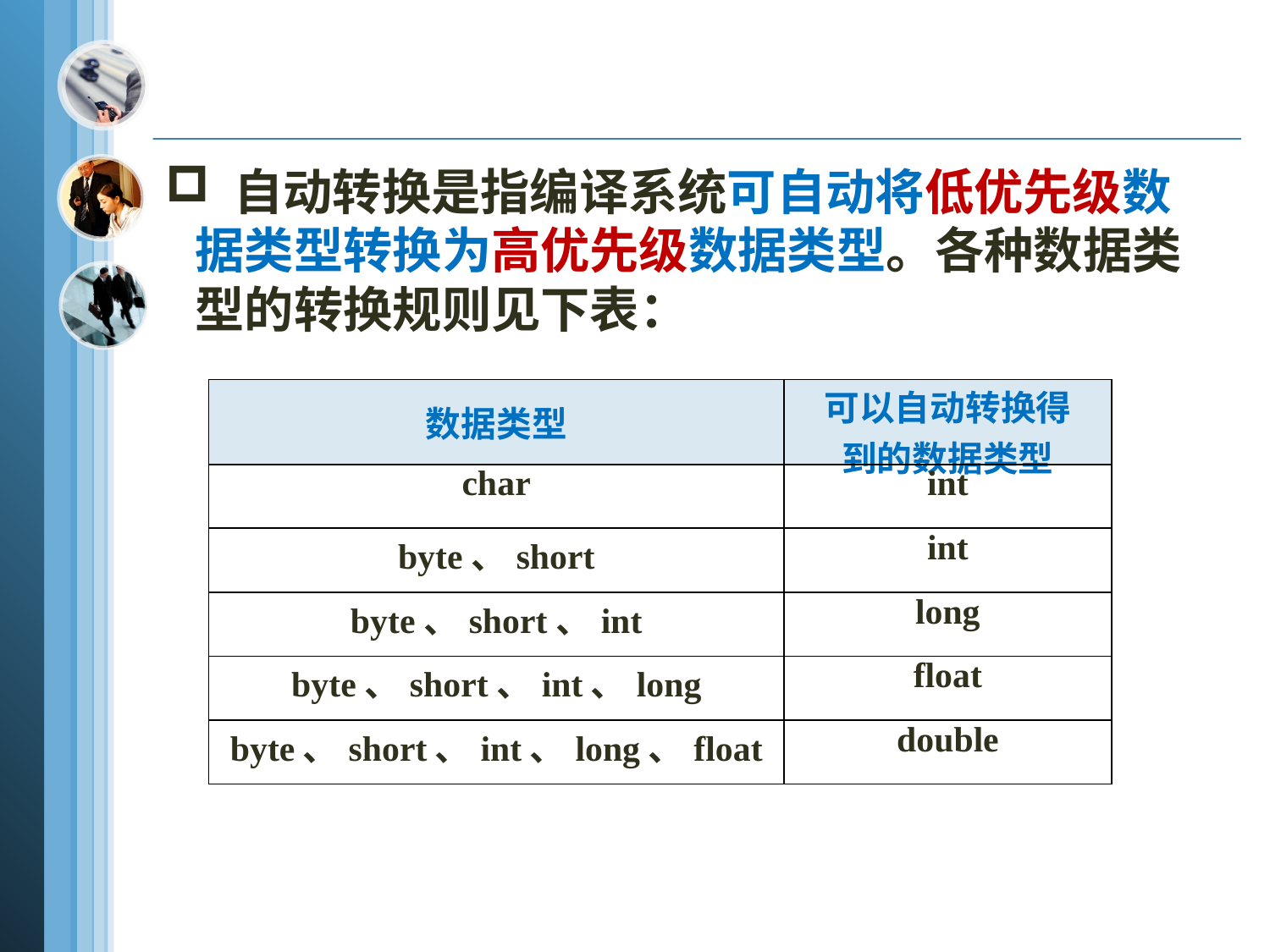

自动转换是指编译系统可自动将低优先级数据类型转换为高优先级数据类型。各种数据类型的转换规则见下表：
| 数据类型 | 可以自动转换得 到的数据类型 |
| --- | --- |
| char | int |
| byte、short | int |
| byte、short、int | long |
| byte、short、int、long | float |
| byte、short、int、long、float | double |